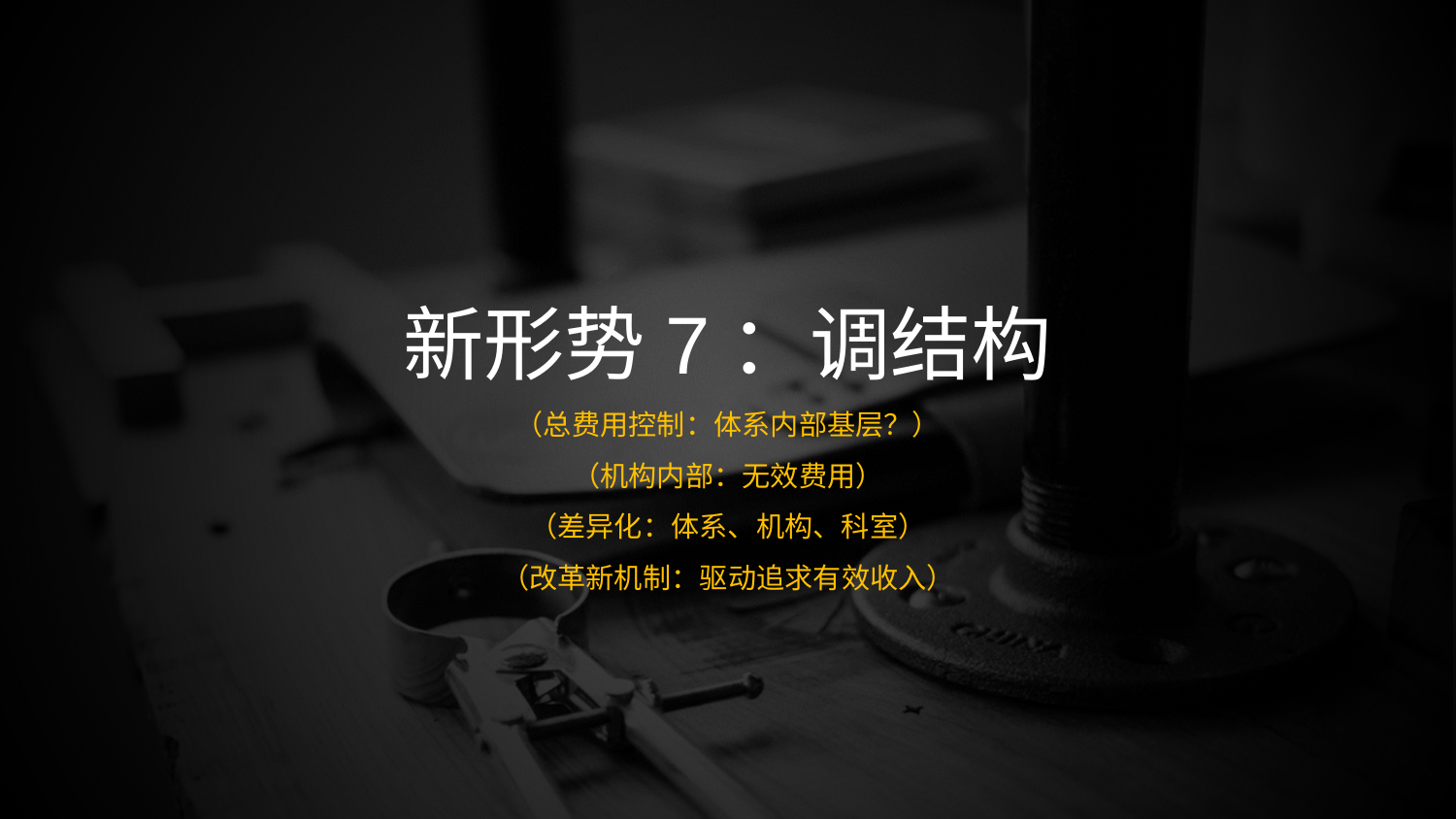

新形势7：调结构
（总费用控制：体系内部基层？）
（机构内部：无效费用）
（差异化：体系、机构、科室）
（改革新机制：驱动追求有效收入）